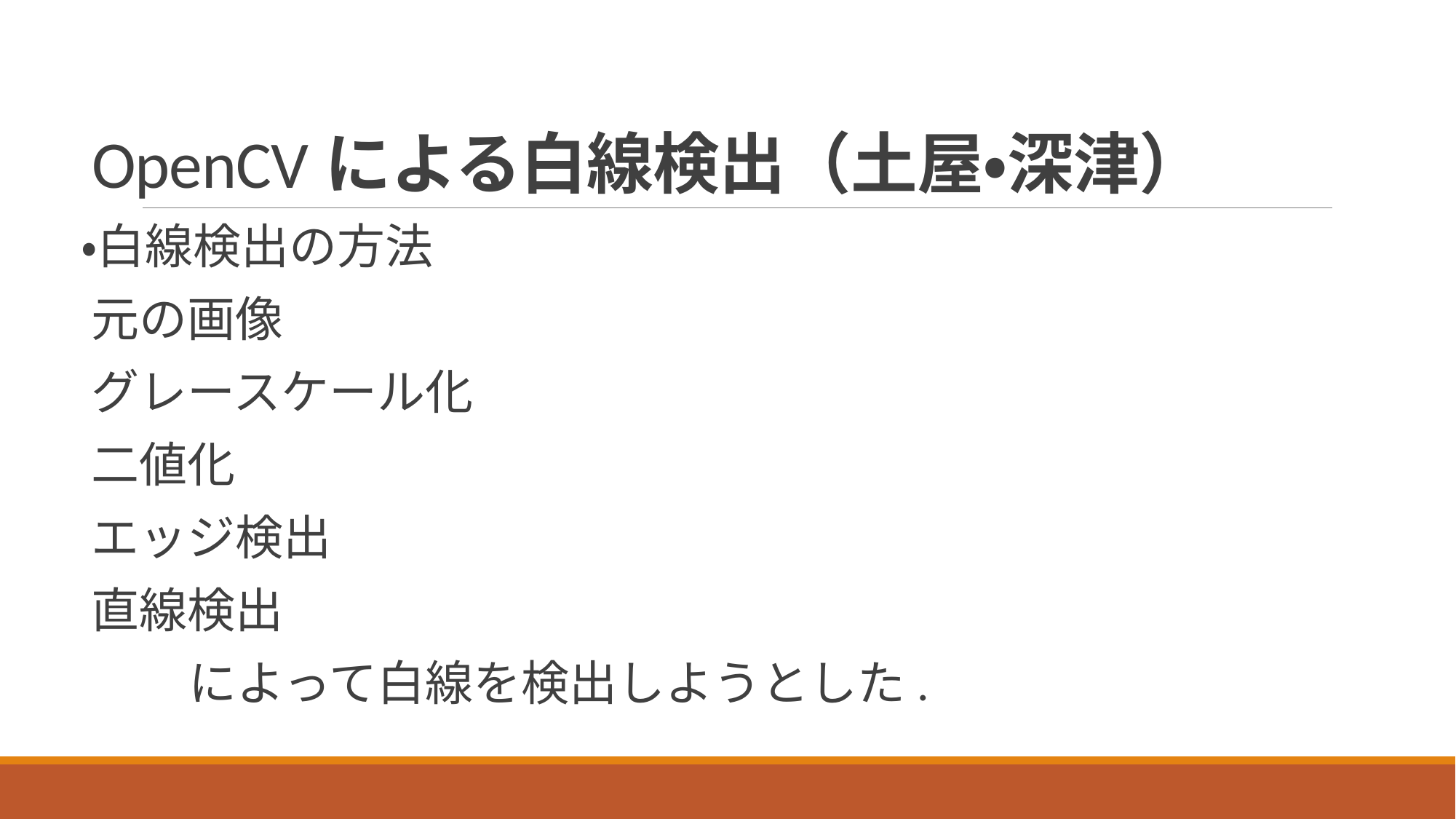

# OpenCVによる白線検出（土屋・深津）
・白線検出の方法
元の画像
グレースケール化
二値化
エッジ検出
直線検出
	によって白線を検出しようとした.